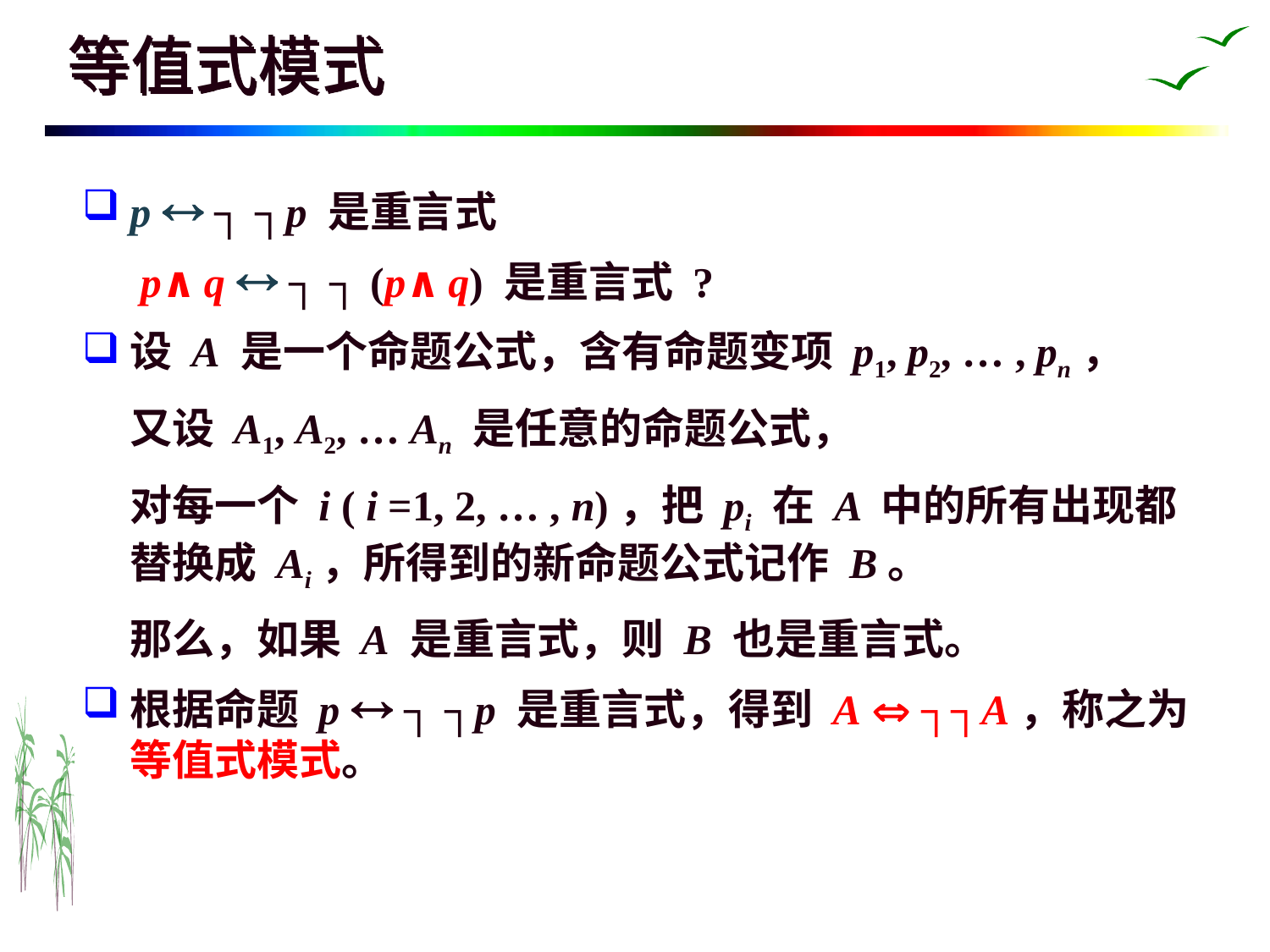

# 等值式模式
p ↔ ┐ ┐p 是重言式
	 p∧q ↔ ┐ ┐ (p∧q) 是重言式 ?
设 A 是一个命题公式，含有命题变项 p1, p2, … , pn，
	又设 A1, A2, … An 是任意的命题公式，
	对每一个 i ( i =1, 2, … , n)，把 pi 在 A 中的所有出现都替换成 Ai，所得到的新命题公式记作 B。
	那么，如果 A 是重言式，则 B 也是重言式。
根据命题 p ↔ ┐ ┐p 是重言式，得到 A ⇔ ┐┐A，称之为等值式模式。